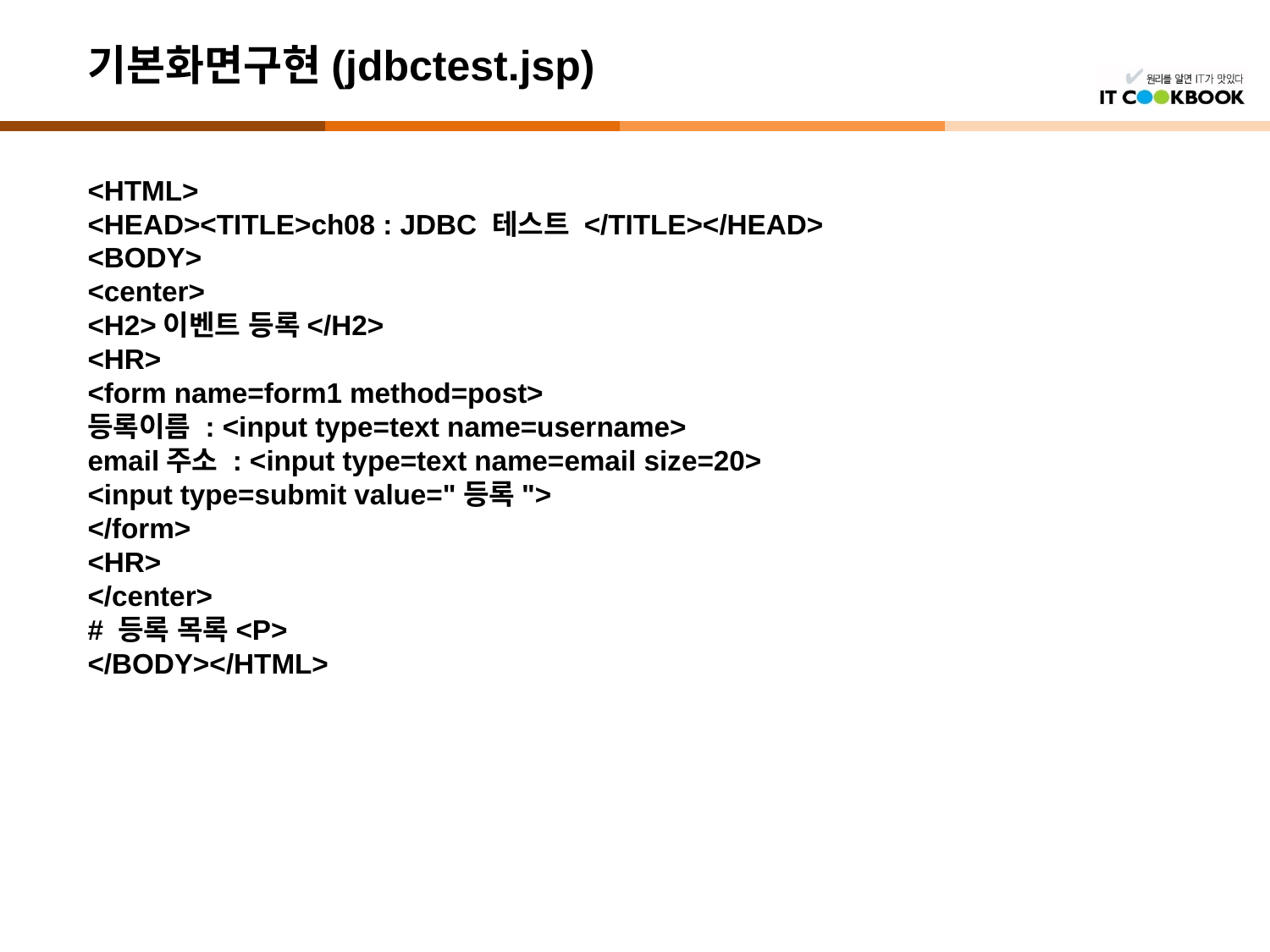

# 기본화면구현(jdbctest.jsp)
<HTML>
<HEAD><TITLE>ch08 : JDBC 테스트 </TITLE></HEAD>
<BODY>
<center>
<H2>이벤트 등록</H2>
<HR>
<form name=form1 method=post>
등록이름 : <input type=text name=username>
email주소 : <input type=text name=email size=20>
<input type=submit value="등록">
</form>
<HR>
</center>
# 등록 목록<P>
</BODY></HTML>